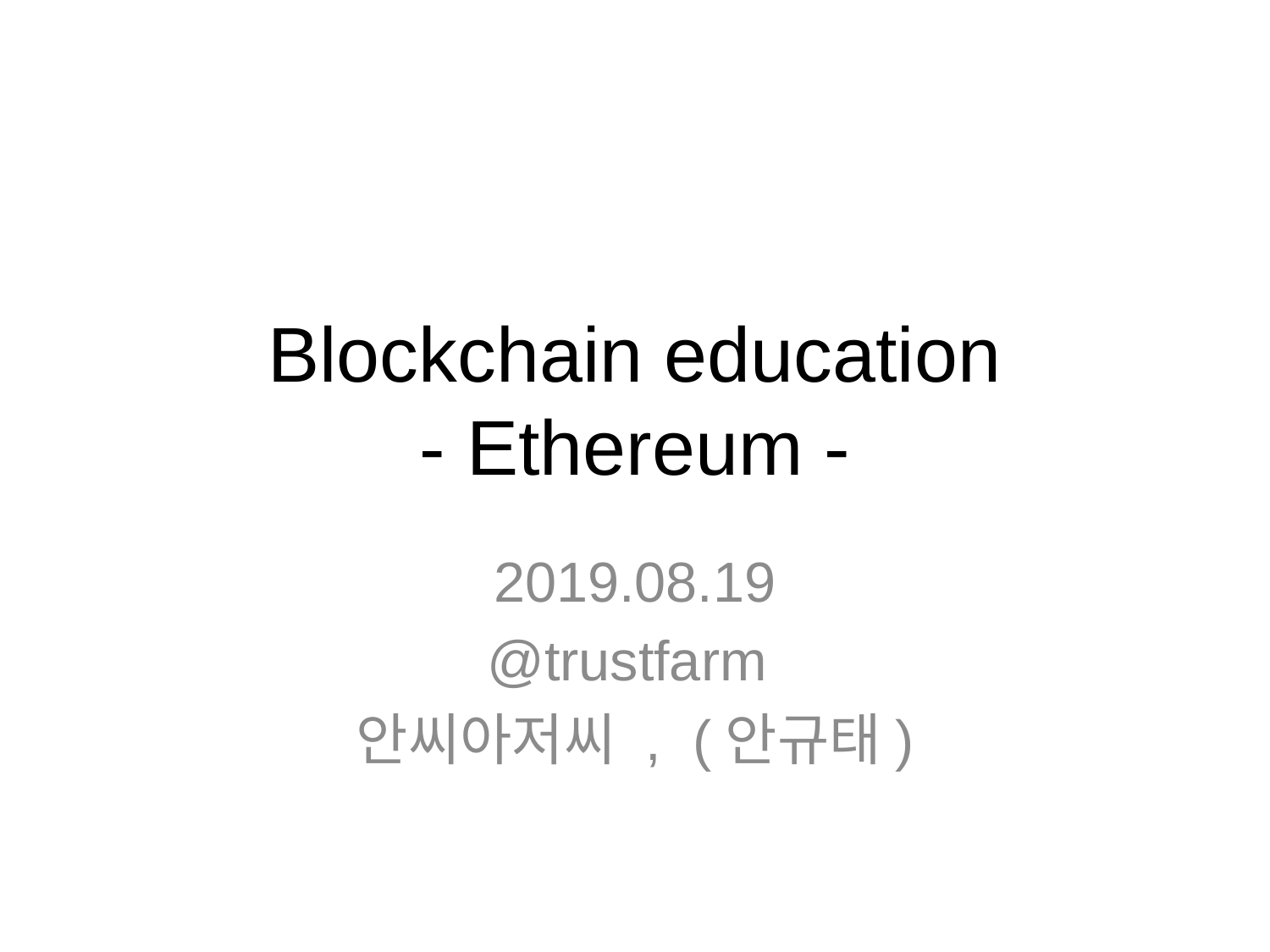

# Blockchain education - Ethereum -
2019.08.19
@trustfarm
안씨아저씨 ,  (안규태)